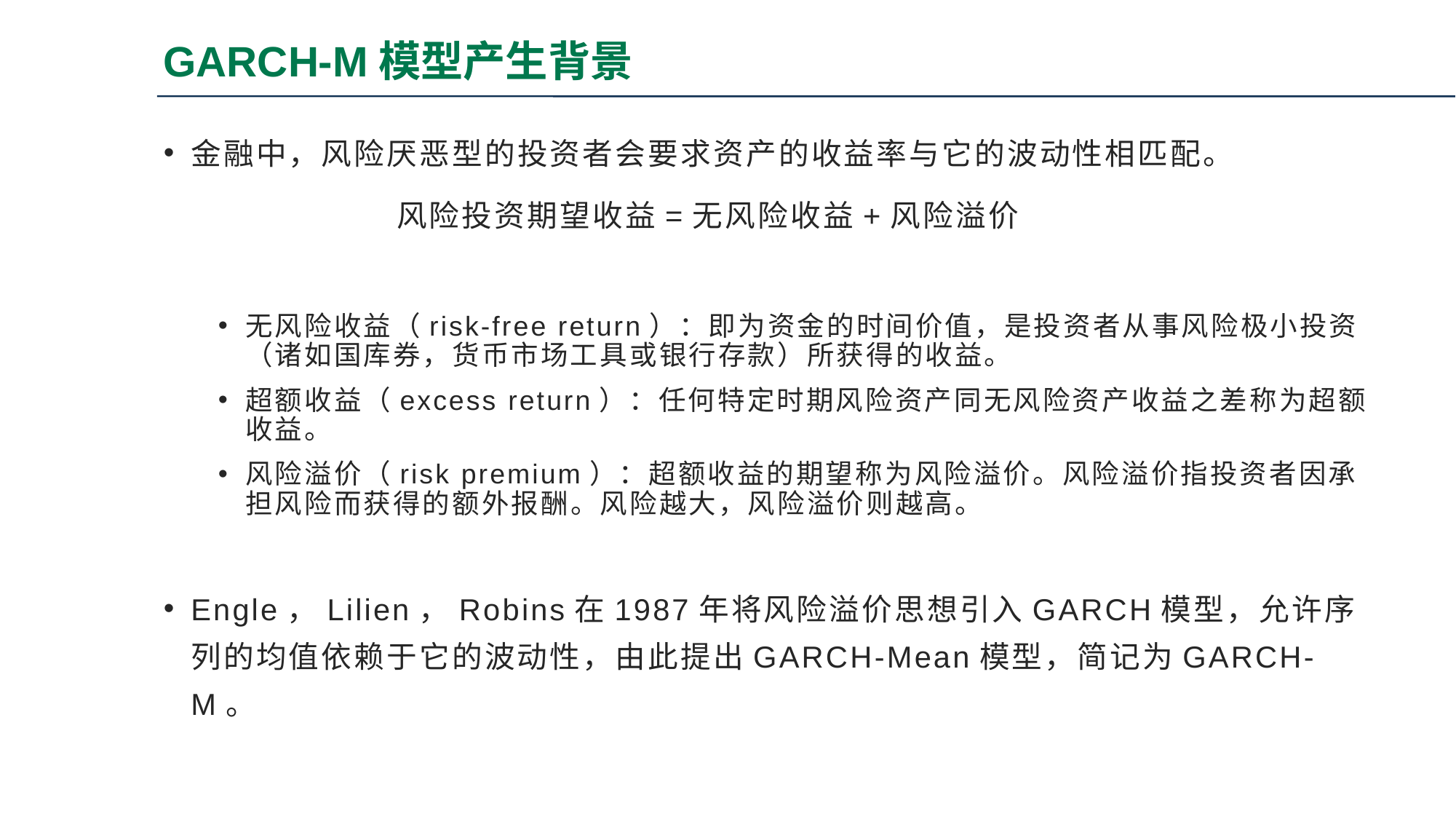

# GARCH-M模型产生背景
金融中，风险厌恶型的投资者会要求资产的收益率与它的波动性相匹配。
                   风险投资期望收益=无风险收益+风险溢价

无风险收益（risk-free return）：即为资金的时间价值，是投资者从事风险极小投资（诸如国库券，货币市场工具或银行存款）所获得的收益。
超额收益（excess return）：任何特定时期风险资产同无风险资产收益之差称为超额收益。
风险溢价（risk premium）：超额收益的期望称为风险溢价。风险溢价指投资者因承担风险而获得的额外报酬。风险越大，风险溢价则越高。

Engle，Lilien，Robins在1987年将风险溢价思想引入GARCH模型，允许序列的均值依赖于它的波动性，由此提出GARCH-Mean模型，简记为GARCH-M。